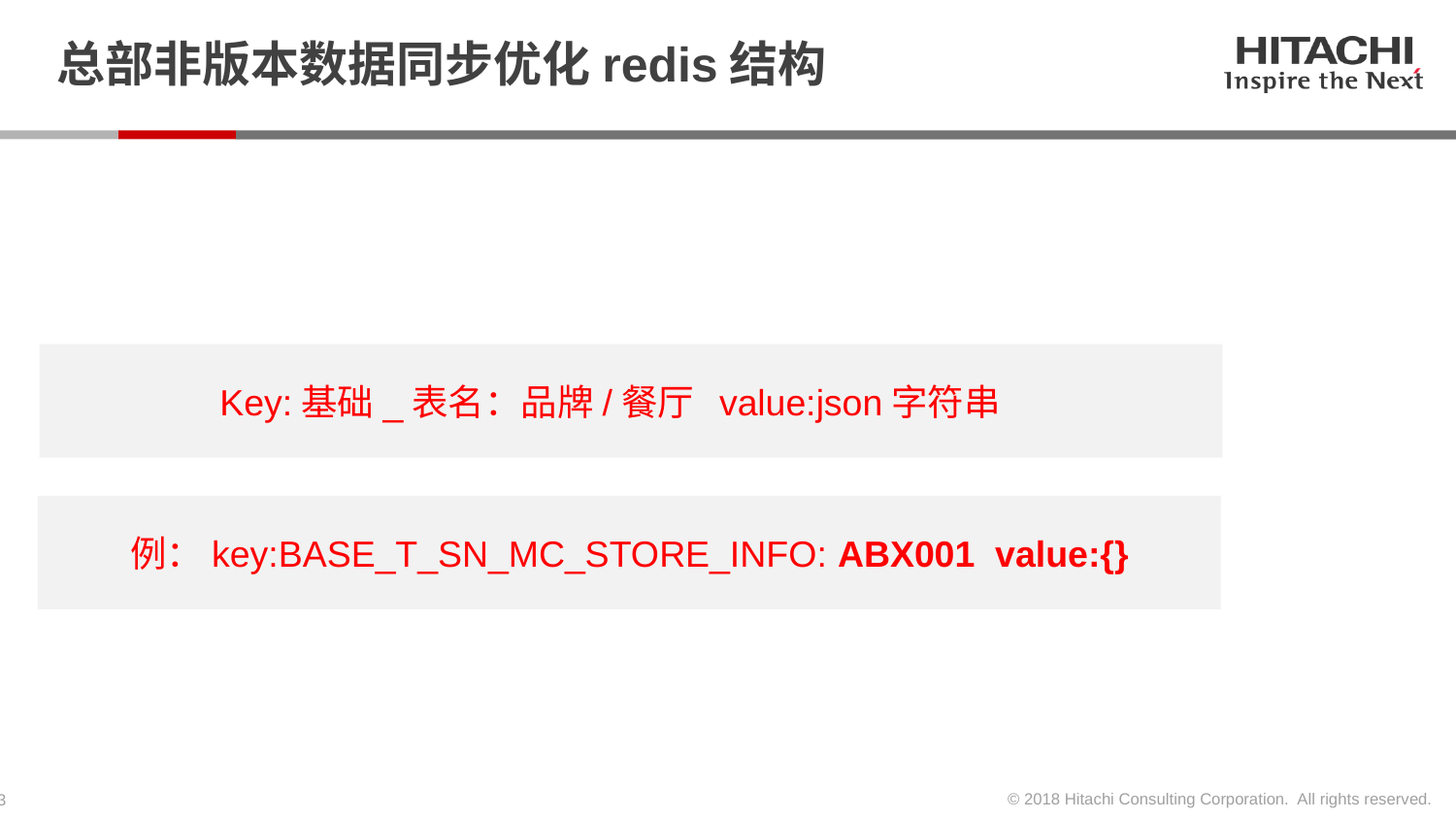

# 总部非版本数据同步优化redis结构
Key:基础_表名：品牌/餐厅  value:json字符串
例：key:BASE_T_SN_MC_STORE_INFO: ABX001  value:{}